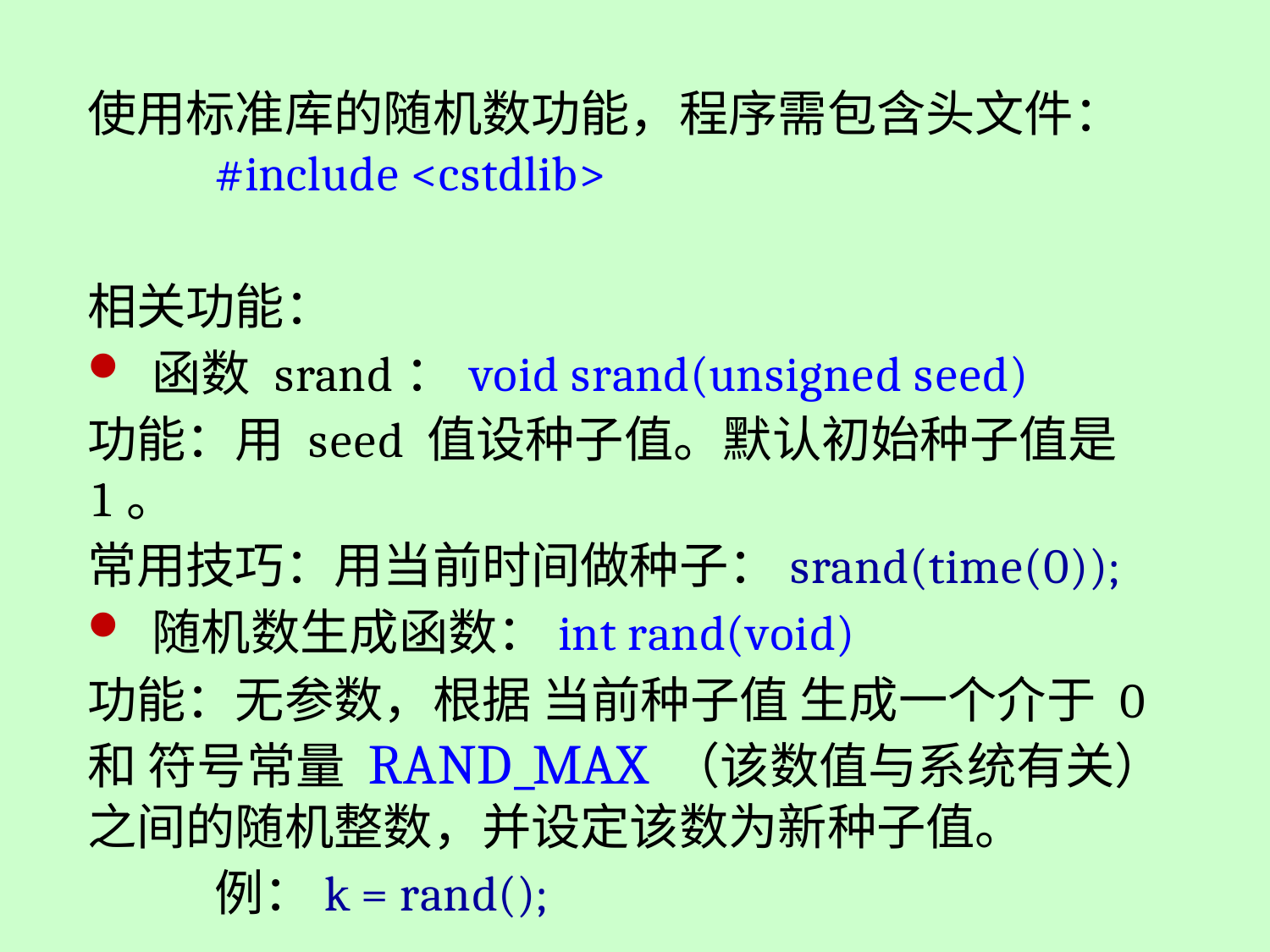

使用标准库的随机数功能，程序需包含头文件：
	#include <cstdlib>

相关功能：
 函数 srand：	void srand(unsigned seed)
功能：用 seed 值设种子值。默认初始种子值是1。
常用技巧：用当前时间做种子：srand(time(0));
 随机数生成函数：int rand(void)
功能：无参数，根据 当前种子值 生成一个介于 0 和 符号常量 RAND_MAX （该数值与系统有关） 之间的随机整数，并设定该数为新种子值。
	例：k = rand();
50